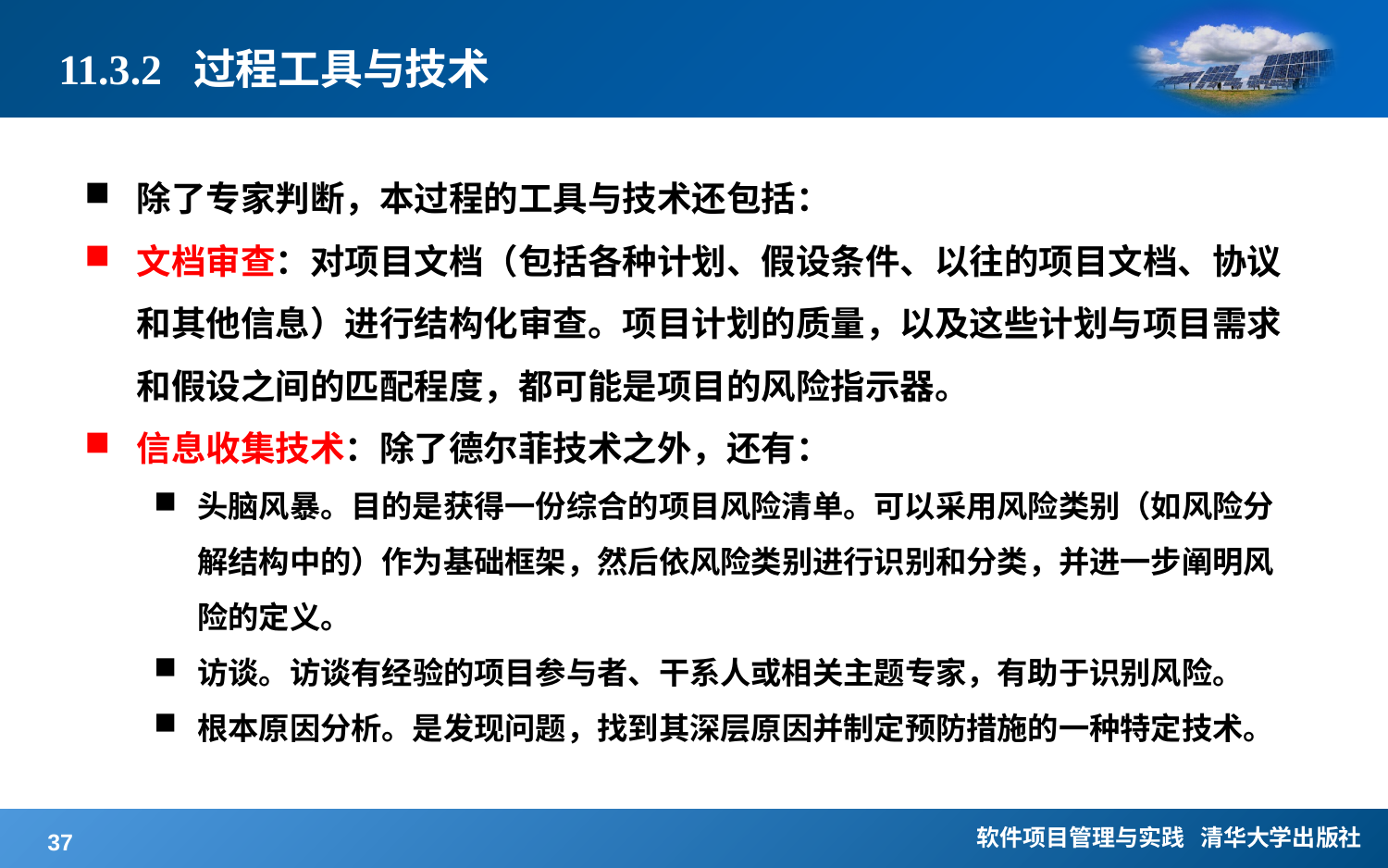

# 11.3.2  过程工具与技术
除了专家判断，本过程的工具与技术还包括：
文档审查：对项目文档（包括各种计划、假设条件、以往的项目文档、协议和其他信息）进行结构化审查。项目计划的质量，以及这些计划与项目需求和假设之间的匹配程度，都可能是项目的风险指示器。
信息收集技术：除了德尔菲技术之外，还有：
头脑风暴。目的是获得一份综合的项目风险清单。可以采用风险类别（如风险分解结构中的）作为基础框架，然后依风险类别进行识别和分类，并进一步阐明风险的定义。
访谈。访谈有经验的项目参与者、干系人或相关主题专家，有助于识别风险。
根本原因分析。是发现问题，找到其深层原因并制定预防措施的一种特定技术。